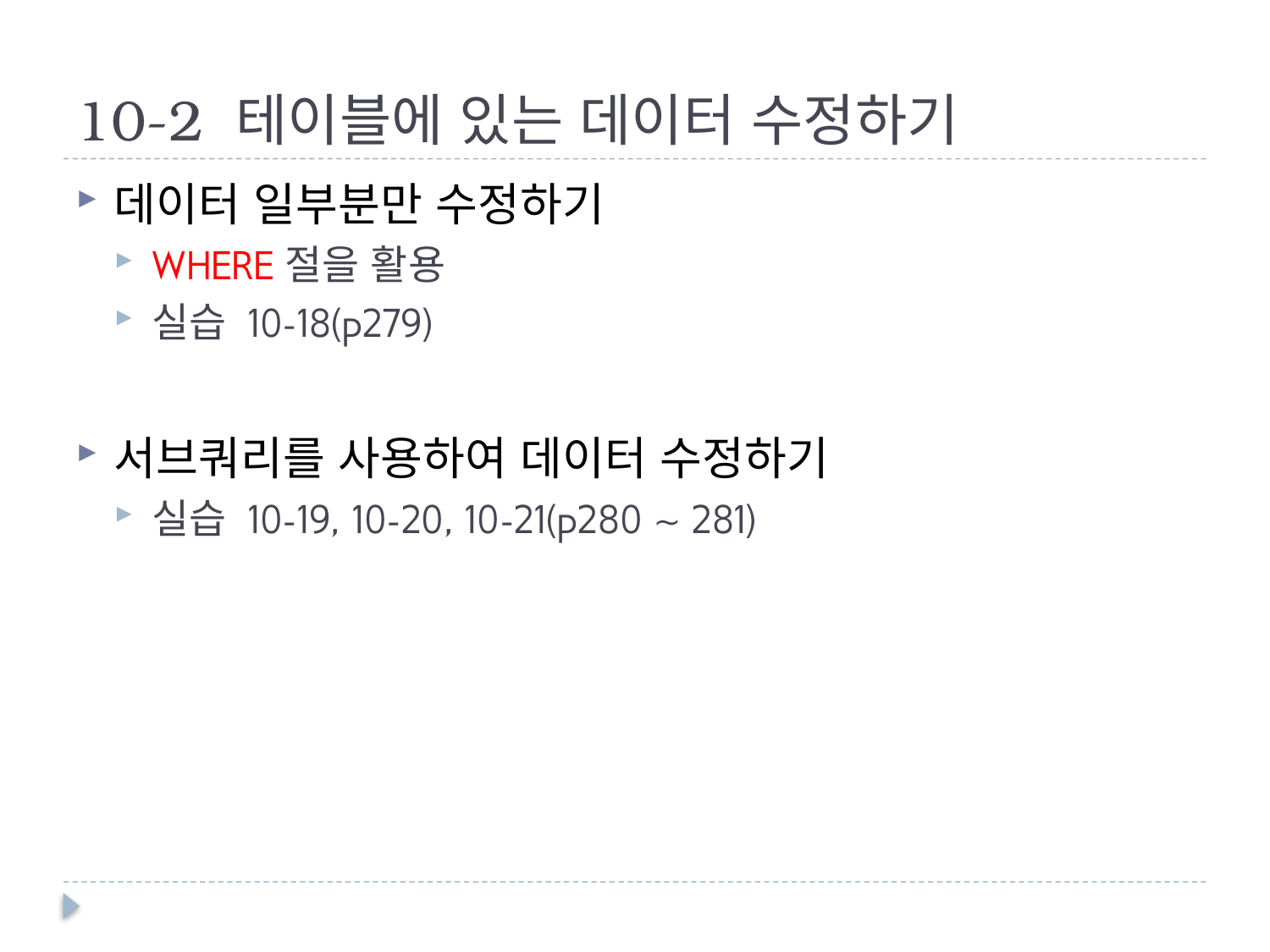

# 10-2 테이블에 있는 데이터 수정하기
데이터 일부분만 수정하기
WHERE절을 활용
실습 10-18(p279)

서브쿼리를 사용하여 데이터 수정하기
실습 10-19, 10-20, 10-21(p280 ~ 281)